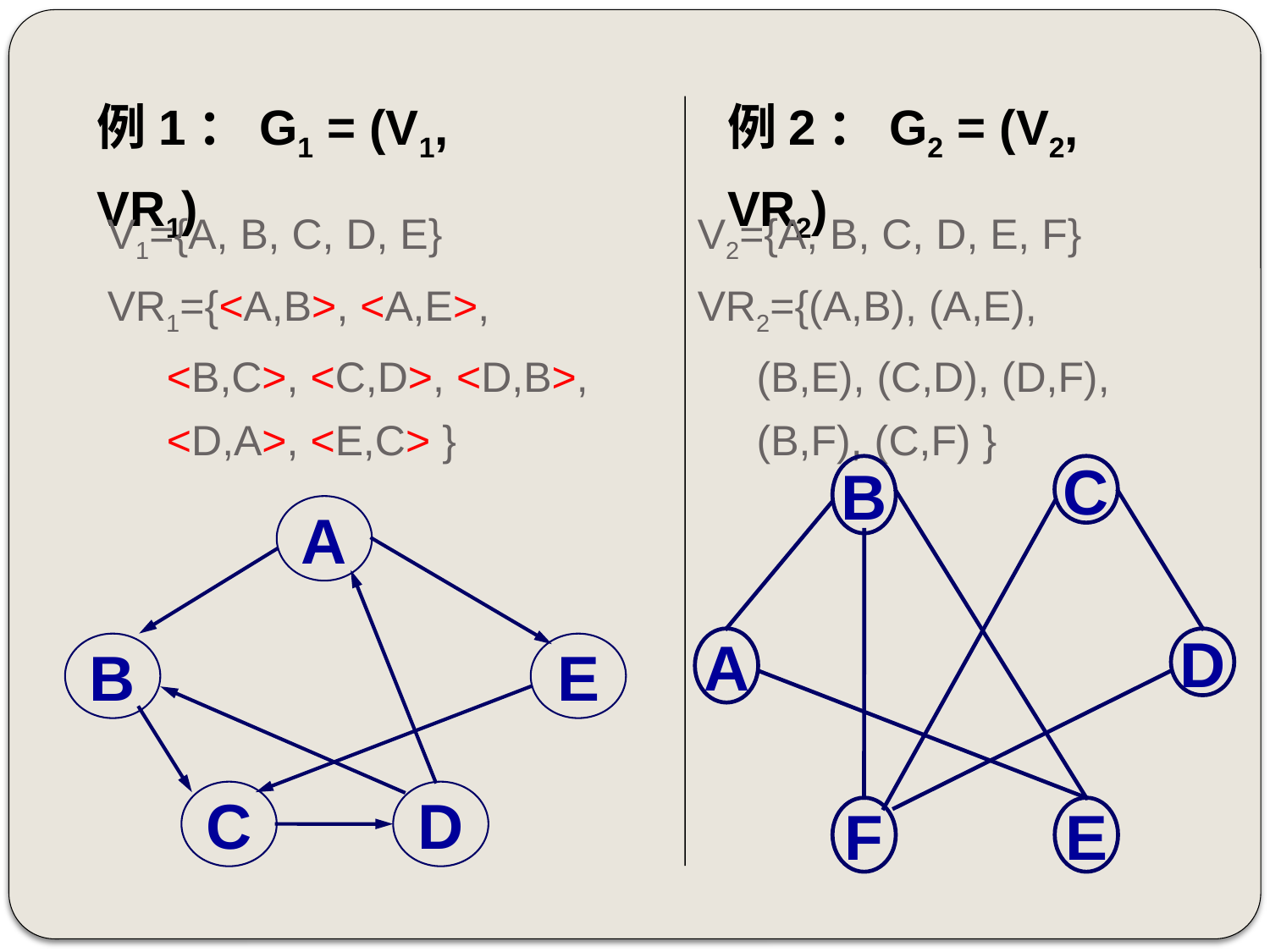

例1：G1 = (V1, VR1)
例2：G2 = (V2, VR2)

V1={A, B, C, D, E}
VR1={<A,B>, <A,E>,
     <B,C>, <C,D>, <D,B>,
     <D,A>, <E,C> }
V2={A, B, C, D, E, F}
VR2={(A,B), (A,E),
     (B,E), (C,D), (D,F),
     (B,F), (C,F) }
B
C

A
D

F
E
A

B
E

C
D